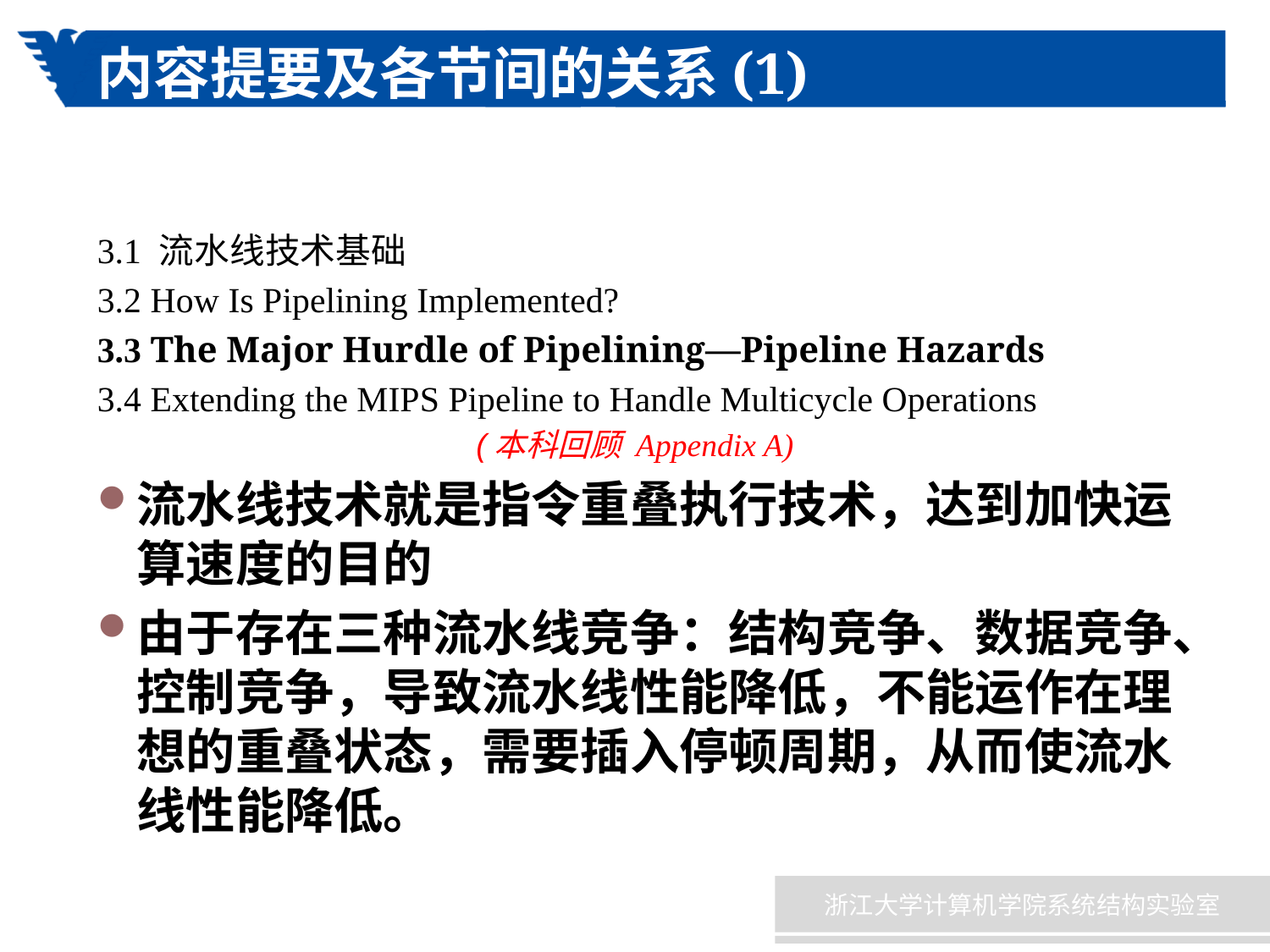

# 内容提要及各节间的关系(1)
3.1 流水线技术基础
3.2 How Is Pipelining Implemented?
3.3 The Major Hurdle of Pipelining—Pipeline Hazards
3.4 Extending the MIPS Pipeline to Handle Multicycle Operations
(本科回顾 Appendix A)
流水线技术就是指令重叠执行技术，达到加快运算速度的目的
由于存在三种流水线竞争：结构竞争、数据竞争、控制竞争，导致流水线性能降低，不能运作在理想的重叠状态，需要插入停顿周期，从而使流水线性能降低。